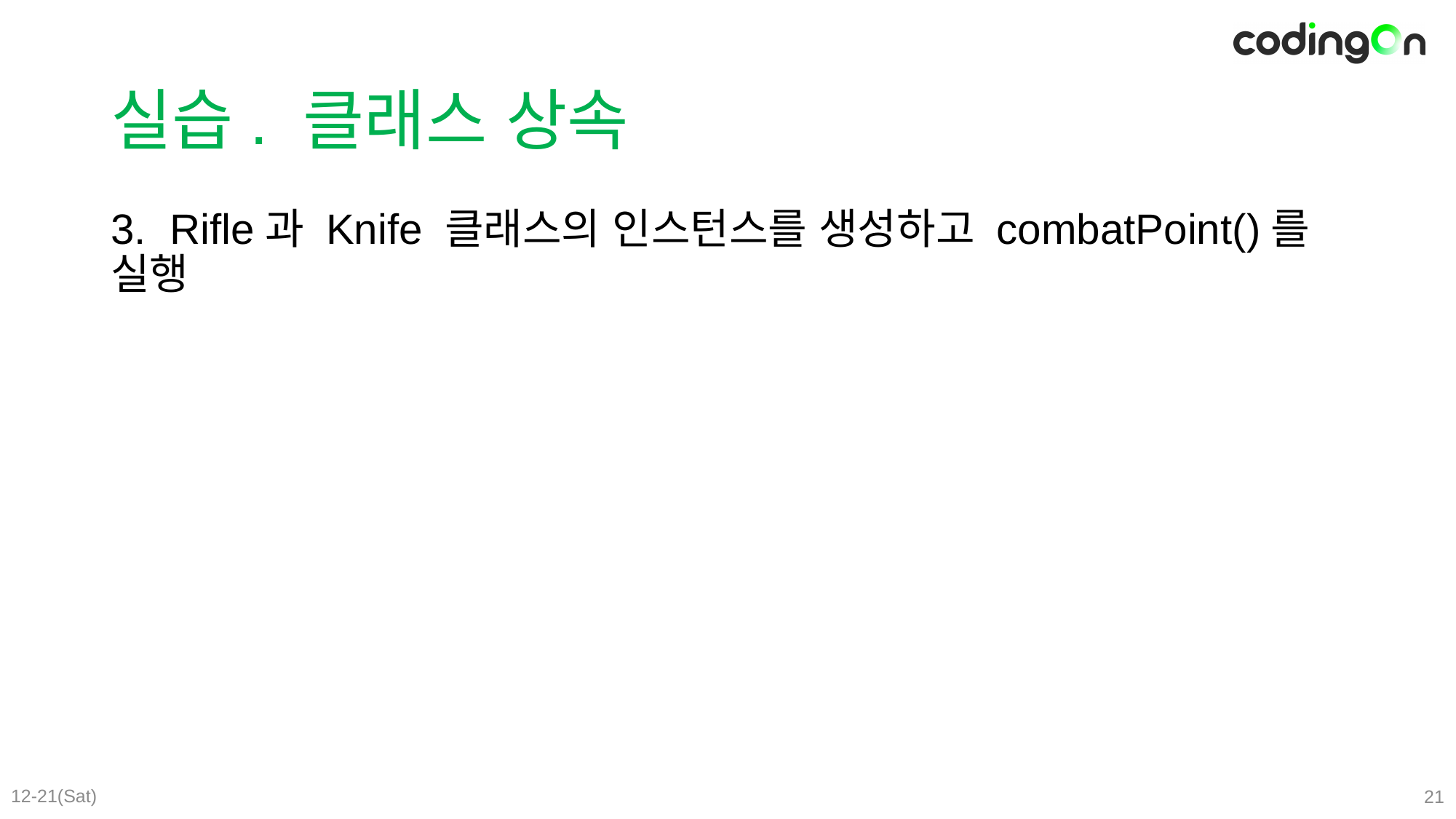

# 실습. 클래스 상속
3.  Rifle과 Knife 클래스의 인스턴스를 생성하고 combatPoint()를 실행
12-21(Sat)
21